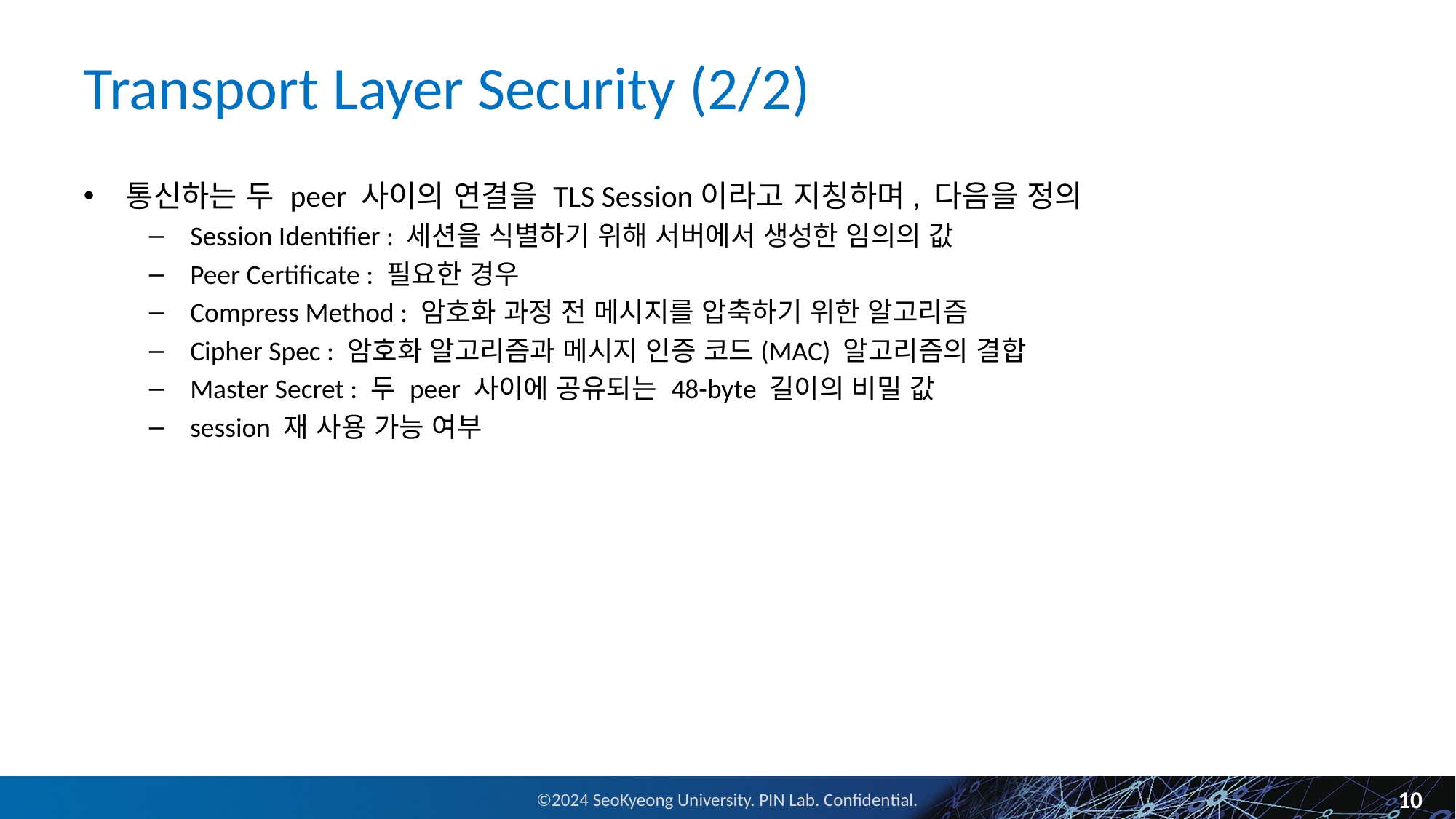

# Transport Layer Security (2/2)
통신하는 두 peer 사이의 연결을 TLS Session이라고 지칭하며, 다음을 정의
Session Identifier : 세션을 식별하기 위해 서버에서 생성한 임의의 값
Peer Certificate : 필요한 경우
Compress Method : 암호화 과정 전 메시지를 압축하기 위한 알고리즘
Cipher Spec : 암호화 알고리즘과 메시지 인증 코드(MAC) 알고리즘의 결합
Master Secret : 두 peer 사이에 공유되는 48-byte 길이의 비밀 값
session 재 사용 가능 여부

10